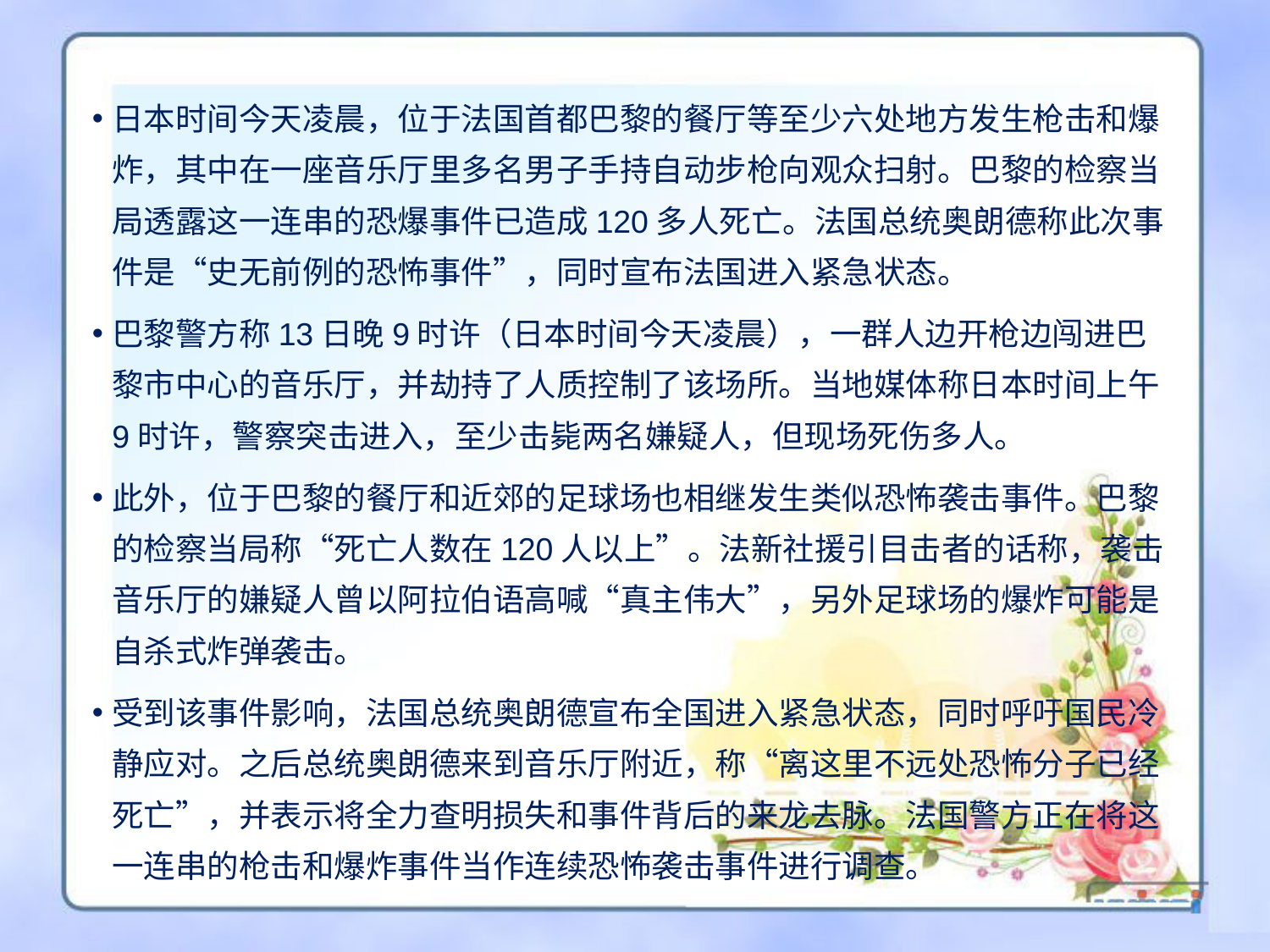

日本时间今天凌晨，位于法国首都巴黎的餐厅等至少六处地方发生枪击和爆炸，其中在一座音乐厅里多名男子手持自动步枪向观众扫射。巴黎的检察当局透露这一连串的恐爆事件已造成120多人死亡。法国总统奥朗德称此次事件是“史无前例的恐怖事件”，同时宣布法国进入紧急状态。
巴黎警方称13日晚9时许（日本时间今天凌晨），一群人边开枪边闯进巴黎市中心的音乐厅，并劫持了人质控制了该场所。当地媒体称日本时间上午9时许，警察突击进入，至少击毙两名嫌疑人，但现场死伤多人。
此外，位于巴黎的餐厅和近郊的足球场也相继发生类似恐怖袭击事件。巴黎的检察当局称“死亡人数在120人以上”。法新社援引目击者的话称，袭击音乐厅的嫌疑人曾以阿拉伯语高喊“真主伟大”，另外足球场的爆炸可能是自杀式炸弹袭击。
受到该事件影响，法国总统奥朗德宣布全国进入紧急状态，同时呼吁国民冷静应对。之后总统奥朗德来到音乐厅附近，称“离这里不远处恐怖分子已经死亡”，并表示将全力查明损失和事件背后的来龙去脉。法国警方正在将这一连串的枪击和爆炸事件当作连续恐怖袭击事件进行调查。